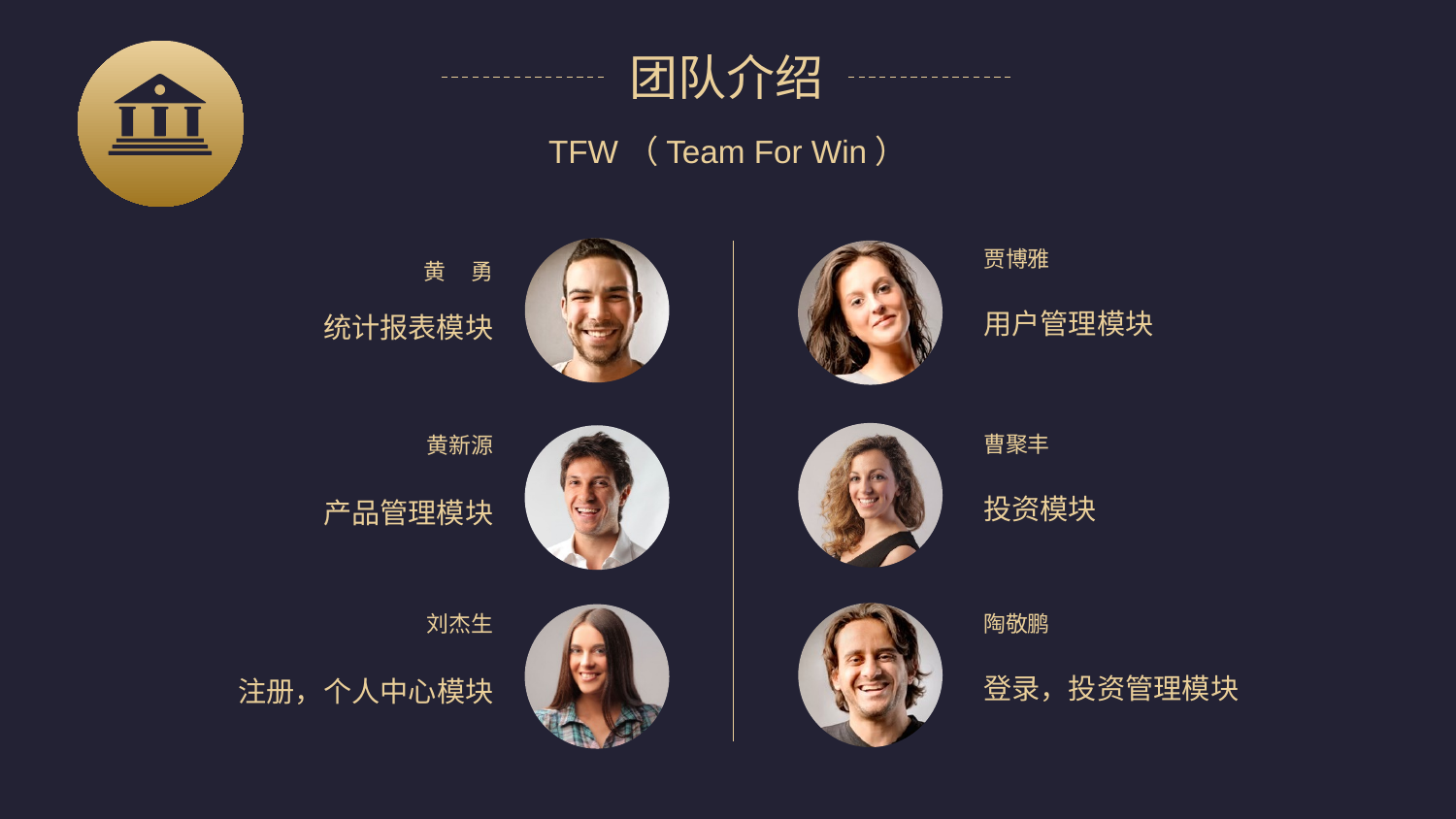

团队介绍
TFW（Team For Win）

贾博雅
用户管理模块

黄     勇
统计报表模块

曹聚丰
投资模块
黄新源
产品管理模块

刘杰生
注册，个人中心模块

陶敬鹏
登录，投资管理模块